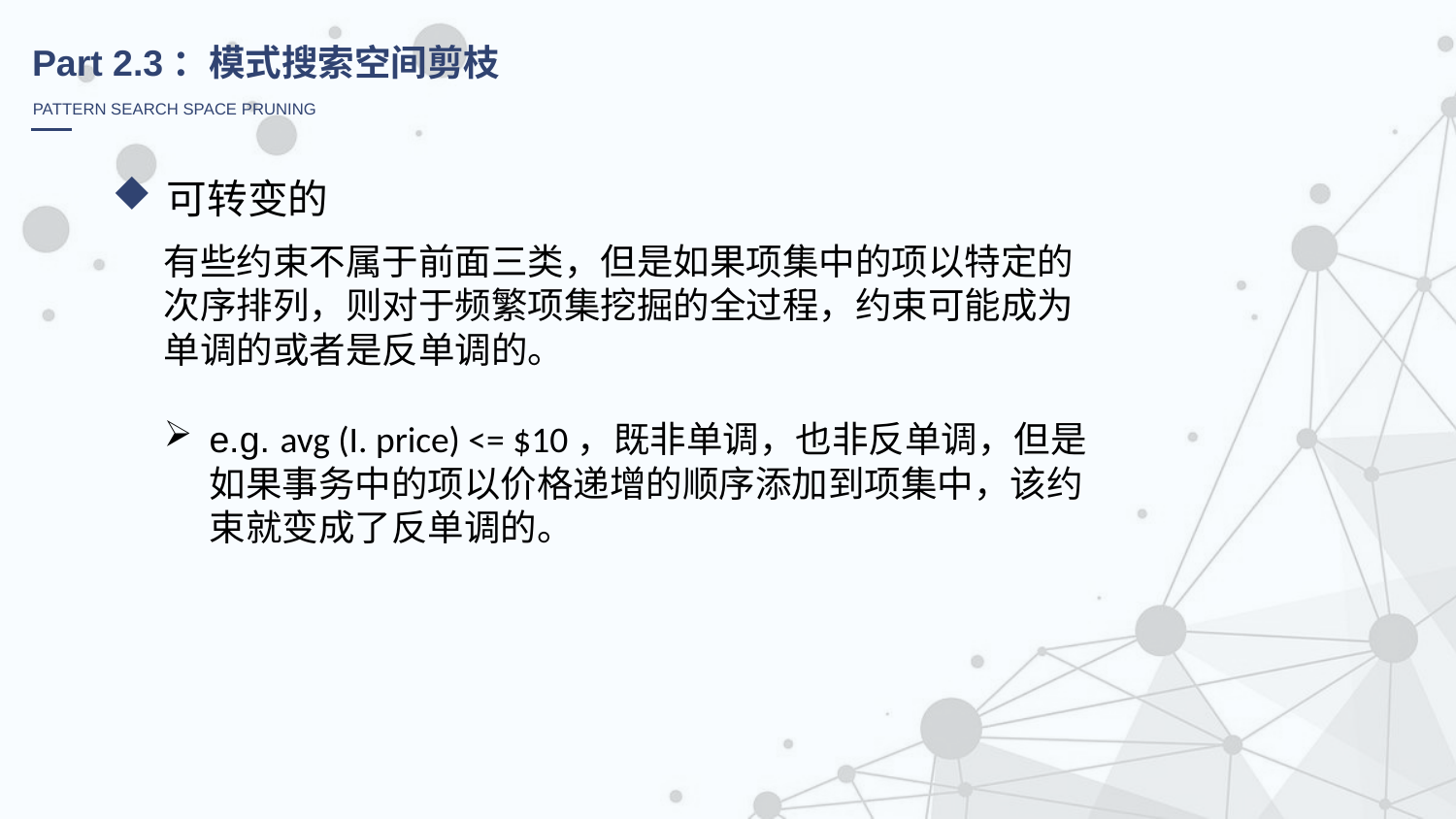

Part 2.3：模式搜索空间剪枝
PATTERN SEARCH SPACE PRUNING
可转变的
有些约束不属于前面三类，但是如果项集中的项以特定的次序排列，则对于频繁项集挖掘的全过程，约束可能成为单调的或者是反单调的。

e.g. avg (I. price) <= $10，既非单调，也非反单调，但是如果事务中的项以价格递增的顺序添加到项集中，该约束就变成了反单调的。